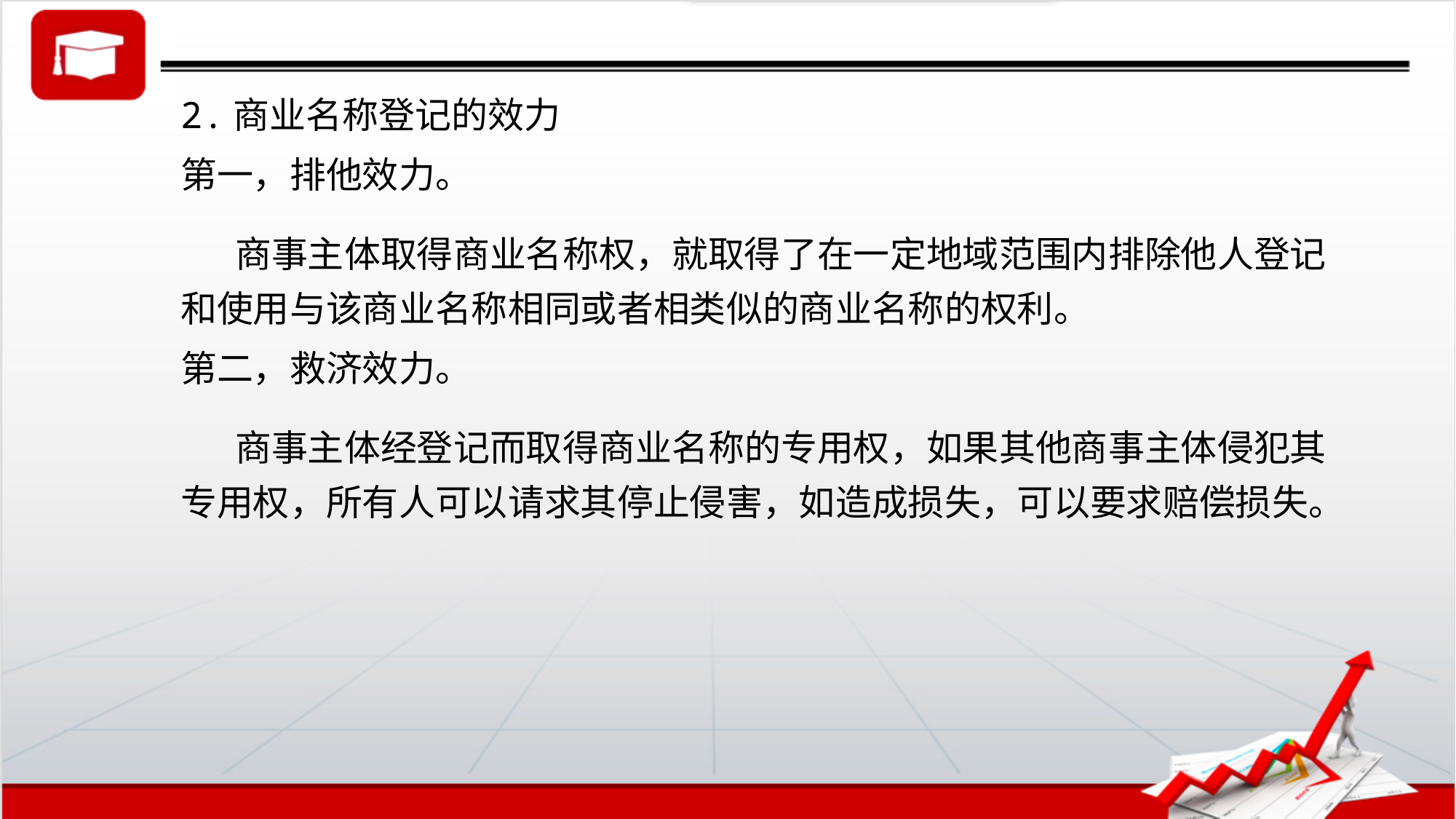

2.商业名称登记的效力
第一，排他效力。
商事主体取得商业名称权，就取得了在一定地域范围内排除他人登记和使用与该商业名称相同或者相类似的商业名称的权利。
第二，救济效力。
商事主体经登记而取得商业名称的专用权，如果其他商事主体侵犯其专用权，所有人可以请求其停止侵害，如造成损失，可以要求赔偿损失。